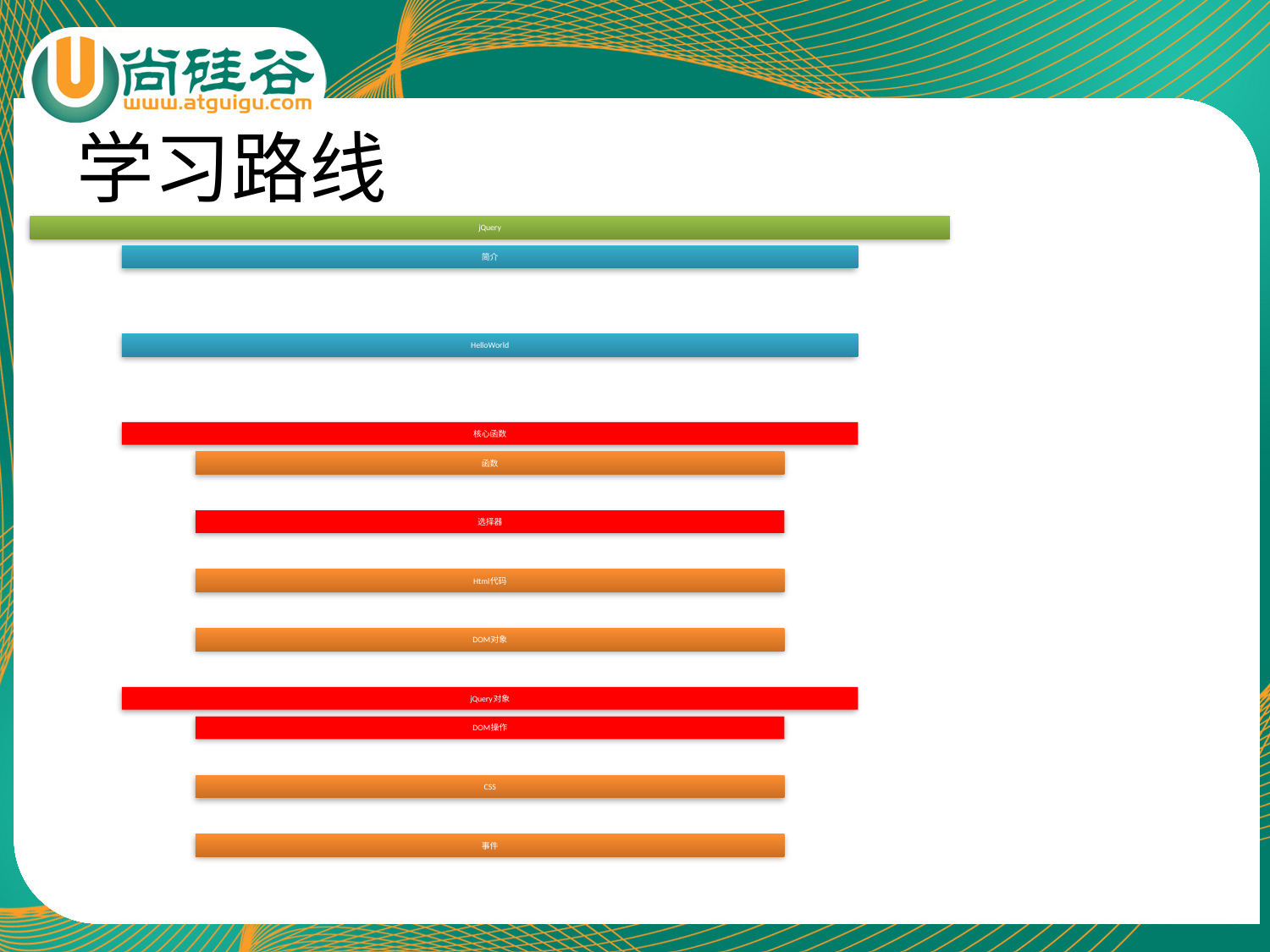

# 学习路线
jQuery
简介
HelloWorld
核心函数
jQuery对象
函数
选择器
Html代码
DOM对象
DOM操作
CSS
事件